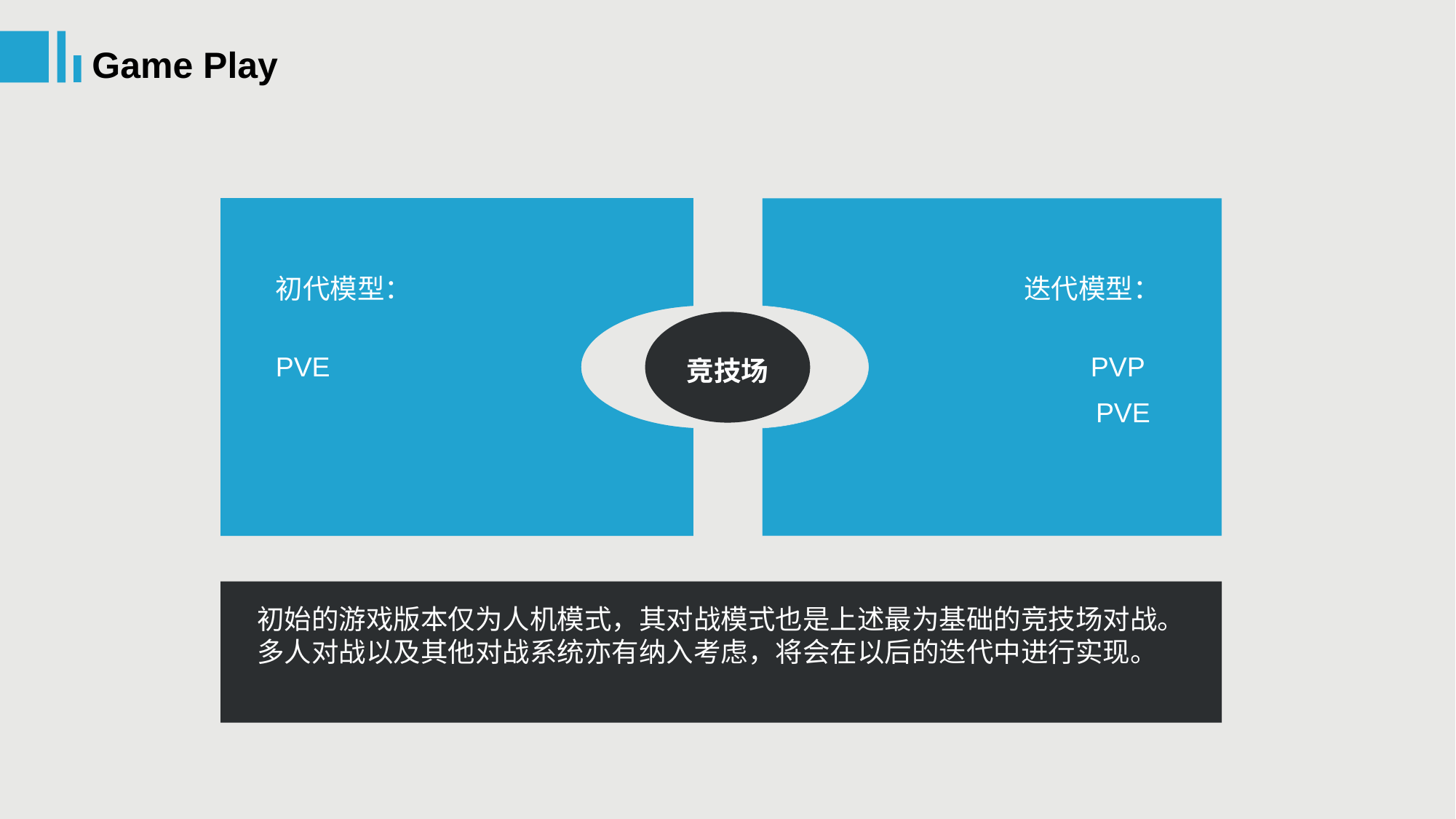

Game Play

竞技场
初代模型：
       迭代模型：
PVE
            PVP
      PVE

请输入您需要的文字
初始的游戏版本仅为人机模式，其对战模式也是上述最为基础的竞技场对战。多人对战以及其他对战系统亦有纳入考虑，将会在以后的迭代中进行实现。